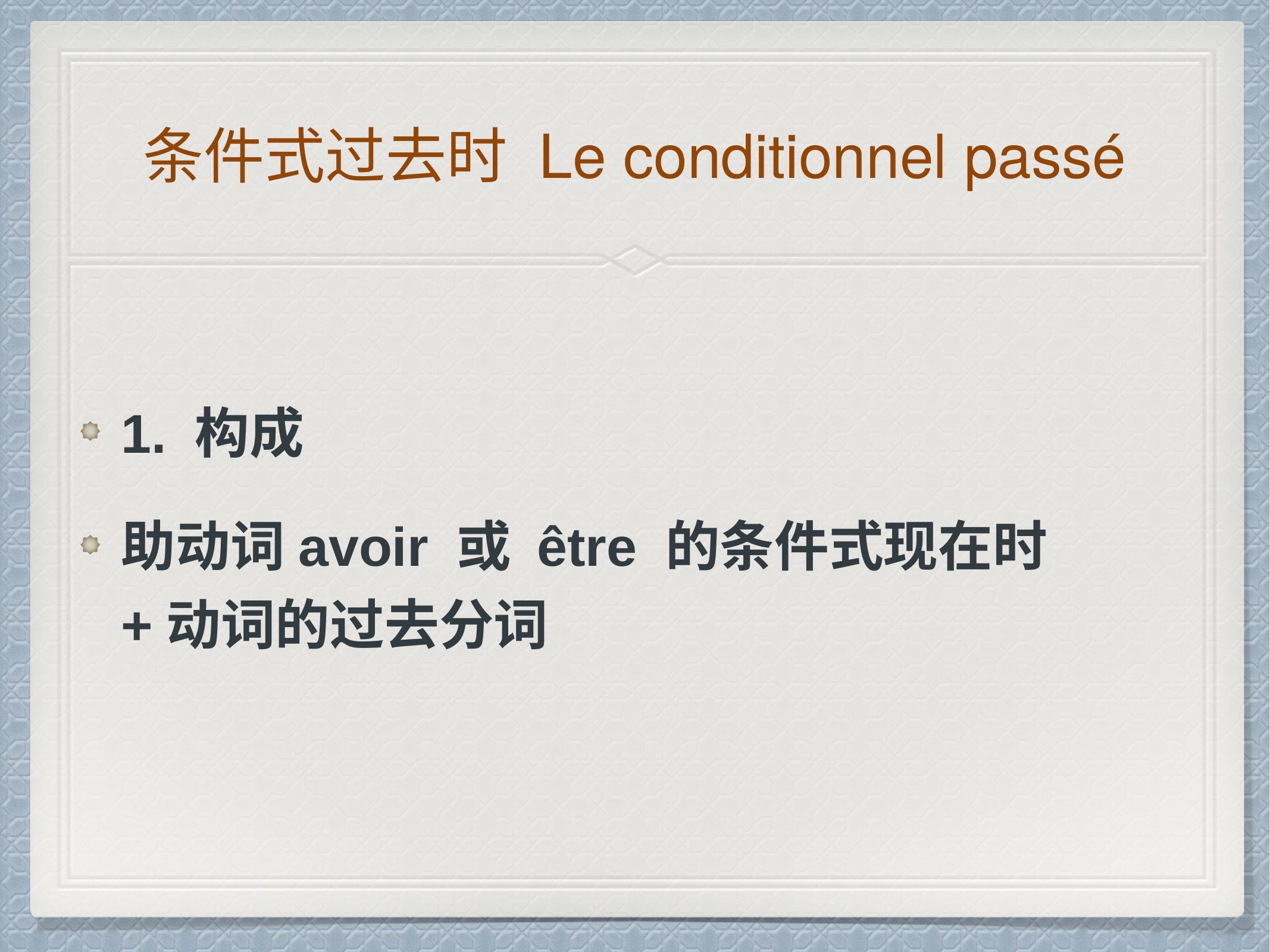

# 条件式过去时 Le conditionnel passé
1. 构成
助动词avoir 或 être 的条件式现在时+动词的过去分词